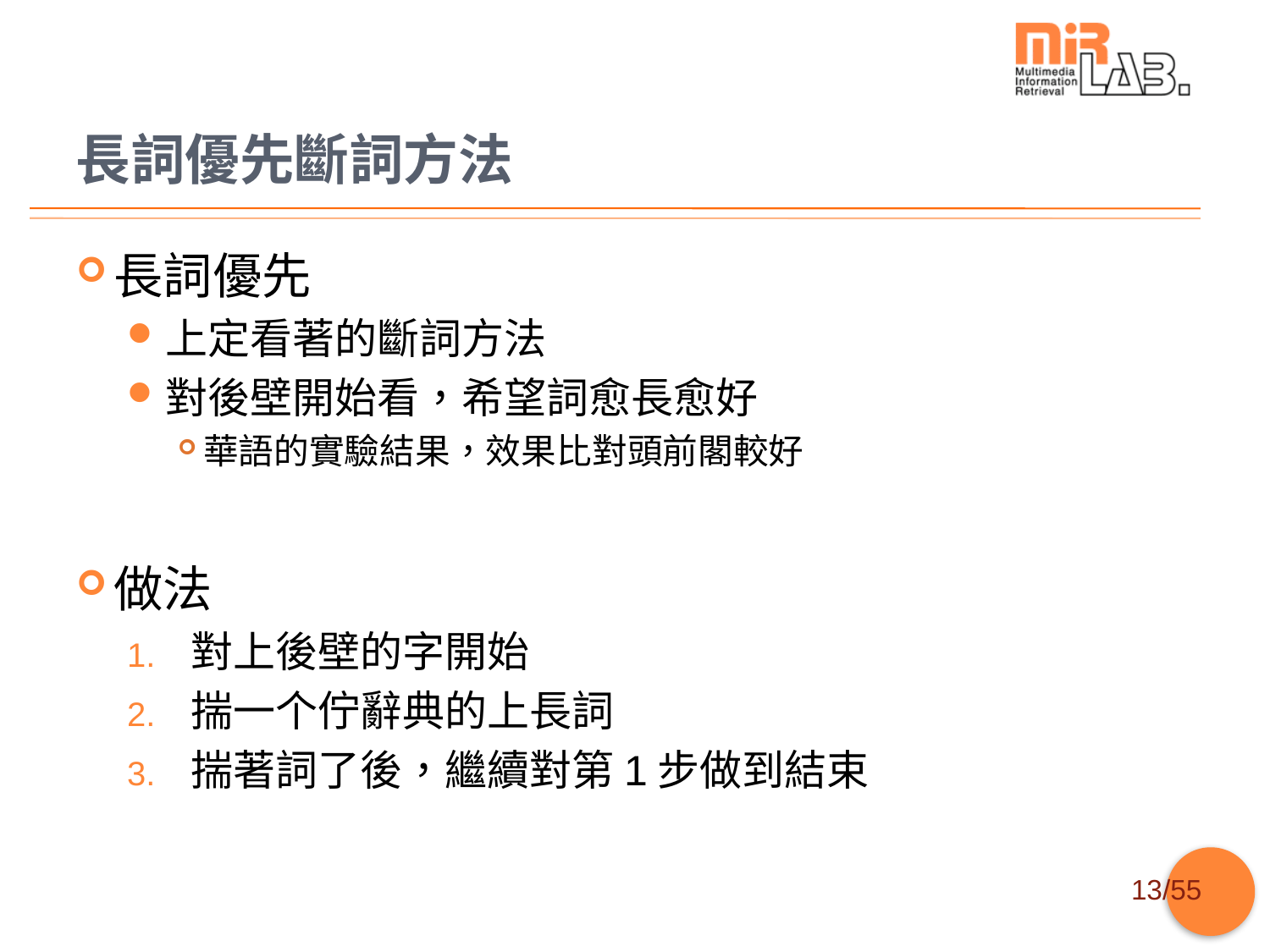

# 長詞優先斷詞方法
長詞優先
上定看著的斷詞方法
對後壁開始看，希望詞愈長愈好
華語的實驗結果，效果比對頭前閣較好

做法
對上後壁的字開始
揣一个佇辭典的上長詞
揣著詞了後，繼續對第1步做到結束